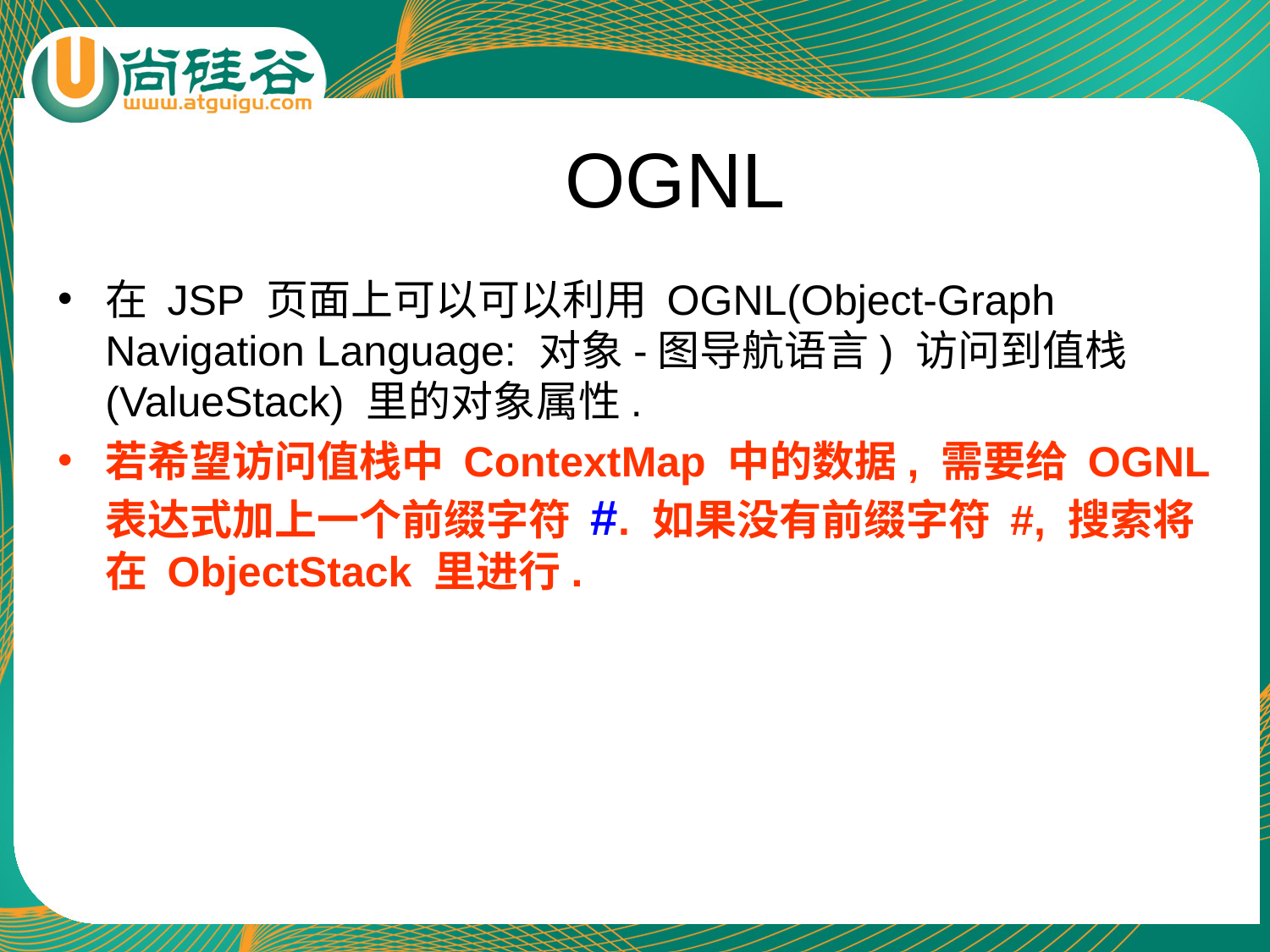

# OGNL
在 JSP 页面上可以可以利用 OGNL(Object-Graph Navigation Language: 对象-图导航语言) 访问到值栈(ValueStack) 里的对象属性.
若希望访问值栈中 ContextMap 中的数据, 需要给 OGNL 表达式加上一个前缀字符 #. 如果没有前缀字符 #, 搜索将在 ObjectStack 里进行.